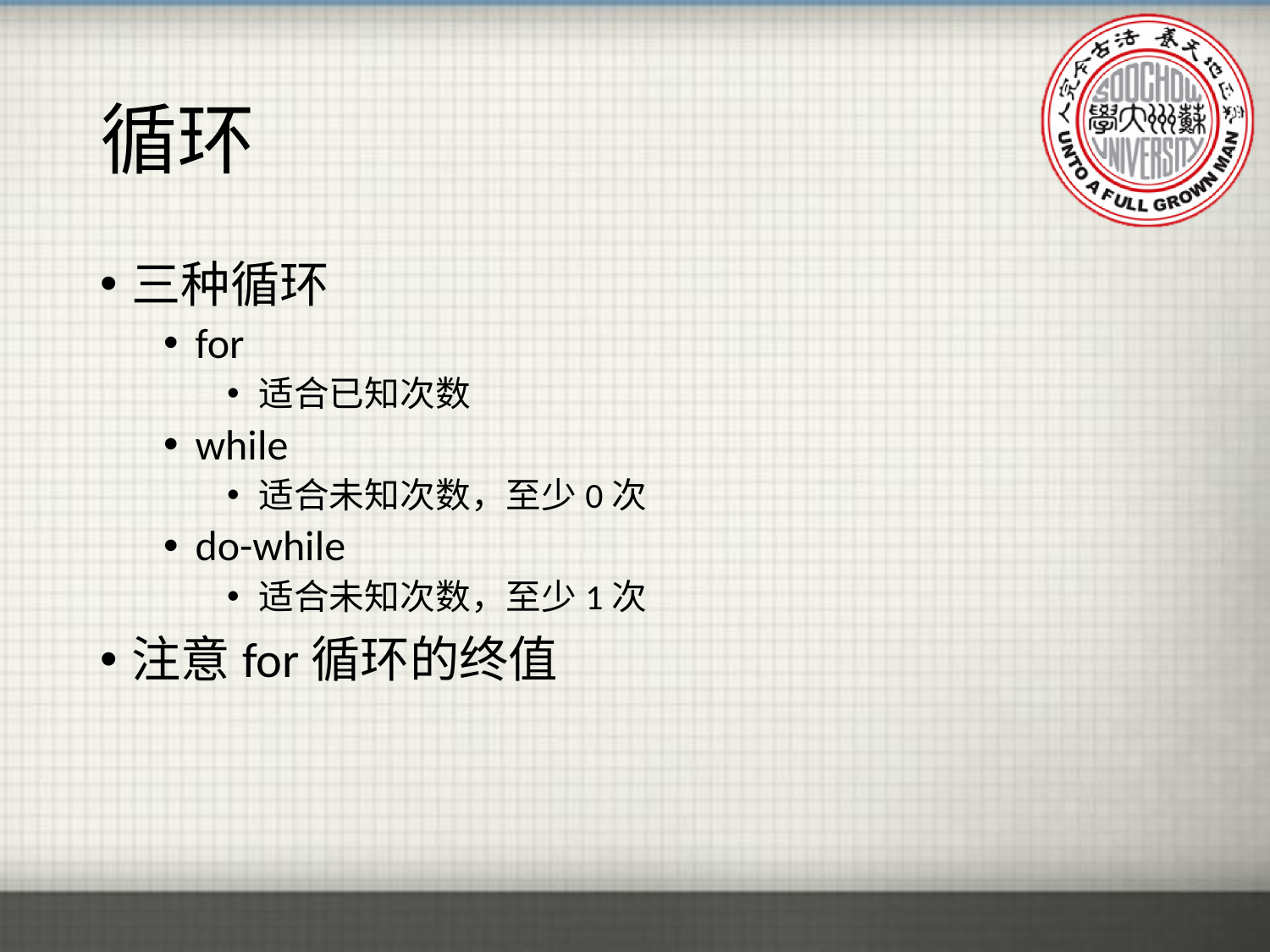

# 循环
三种循环
for
适合已知次数
while
适合未知次数，至少0次
do-while
适合未知次数，至少1次
注意for循环的终值